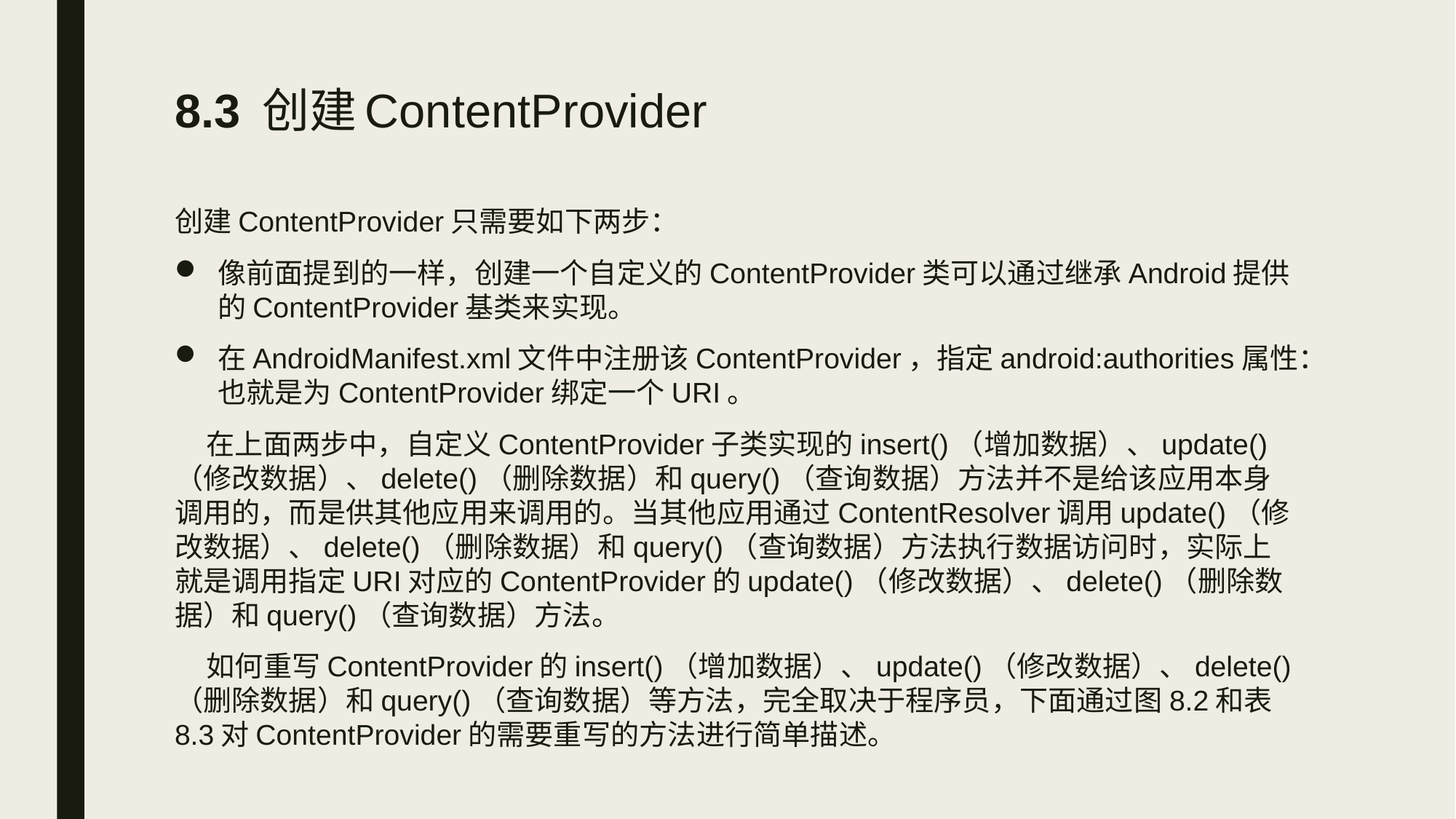

# 8.3 创建ContentProvider
创建ContentProvider只需要如下两步：
像前面提到的一样，创建一个自定义的ContentProvider类可以通过继承Android提供的ContentProvider基类来实现。
在AndroidManifest.xml文件中注册该ContentProvider，指定android:authorities属性：也就是为ContentProvider绑定一个URI。
    在上面两步中，自定义ContentProvider子类实现的insert()（增加数据）、update()（修改数据）、delete()（删除数据）和query()（查询数据）方法并不是给该应用本身调用的，而是供其他应用来调用的。当其他应用通过ContentResolver调用update()（修改数据）、delete()（删除数据）和query()（查询数据）方法执行数据访问时，实际上就是调用指定URI对应的ContentProvider的update()（修改数据）、delete()（删除数据）和query()（查询数据）方法。
    如何重写ContentProvider的insert()（增加数据）、update()（修改数据）、delete()（删除数据）和query()（查询数据）等方法，完全取决于程序员，下面通过图8.2和表8.3对ContentProvider的需要重写的方法进行简单描述。